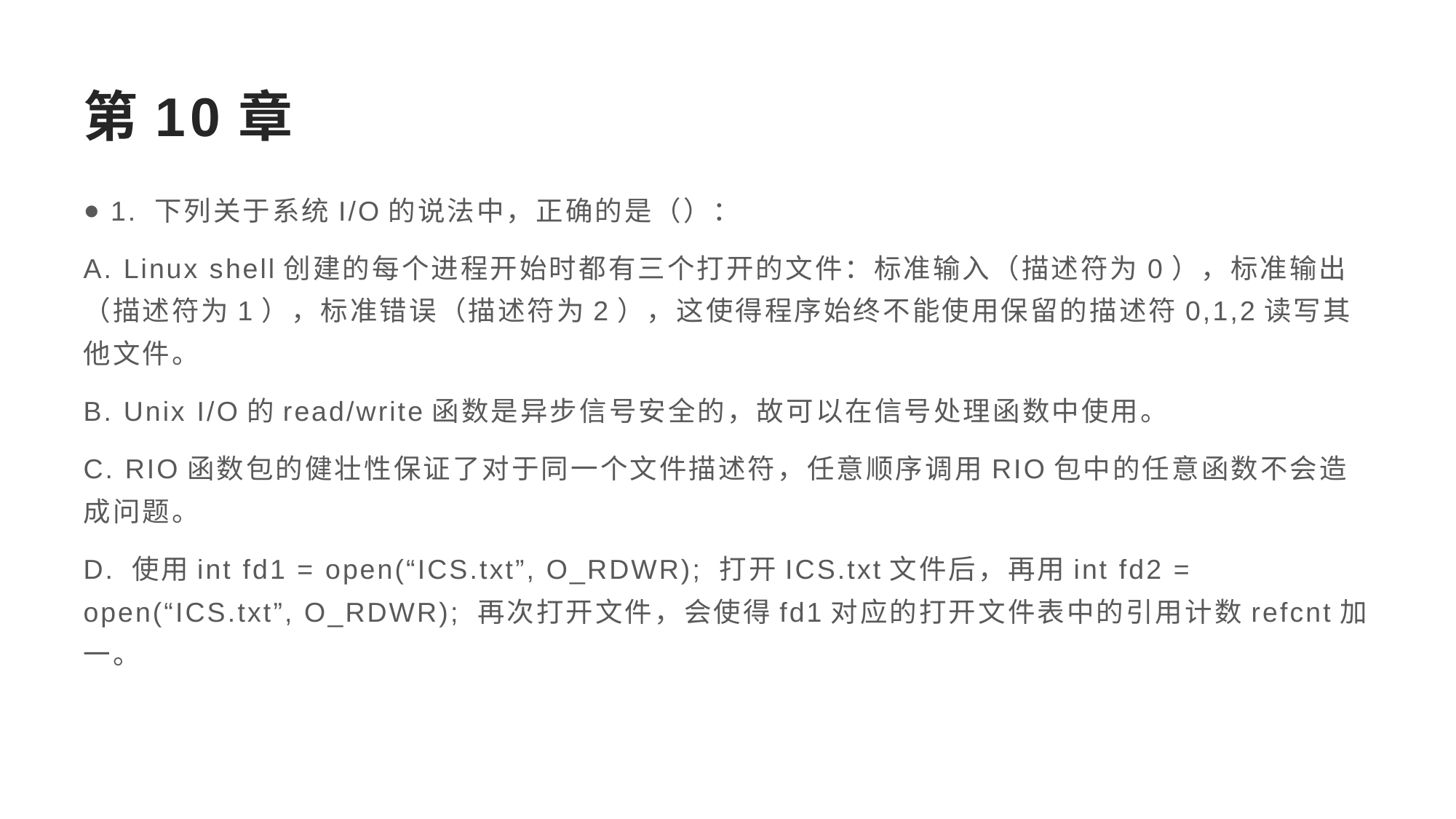

# 第10章
1. 下列关于系统I/O的说法中，正确的是（）：
A. Linux shell创建的每个进程开始时都有三个打开的文件：标准输入（描述符为0），标准输出（描述符为1），标准错误（描述符为2），这使得程序始终不能使用保留的描述符0,1,2读写其他文件。
B. Unix I/O的read/write函数是异步信号安全的，故可以在信号处理函数中使用。
C. RIO函数包的健壮性保证了对于同一个文件描述符，任意顺序调用RIO包中的任意函数不会造成问题。
D. 使用int fd1 = open(“ICS.txt”, O_RDWR); 打开ICS.txt文件后，再用int fd2 = open(“ICS.txt”, O_RDWR); 再次打开文件，会使得fd1对应的打开文件表中的引用计数refcnt加一。